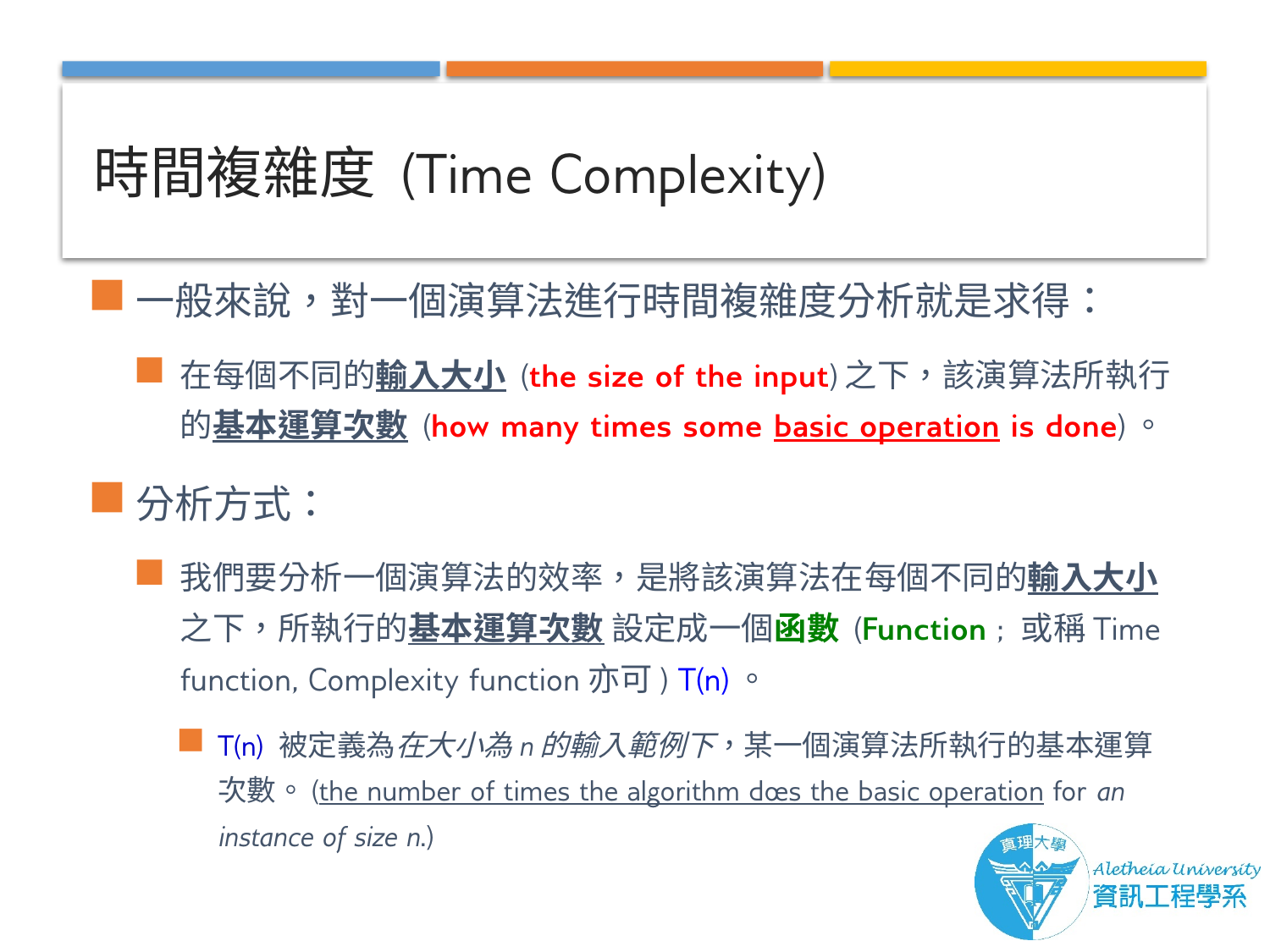

# 時間複雜度 (Time Complexity)
一般來說，對一個演算法進行時間複雜度分析就是求得：
在每個不同的輸入大小 (the size of the input)之下，該演算法所執行的基本運算次數 (how many times some basic operation is done)。
分析方式：
我們要分析一個演算法的效率，是將該演算法在每個不同的輸入大小 之下，所執行的基本運算次數 設定成一個函數 (Function ; 或稱Time function, Complexity function亦可) T(n)。
T(n) 被定義為在大小為n的輸入範例下，某一個演算法所執行的基本運算次數。(the number of times the algorithm does the basic operation for an instance of size n.)